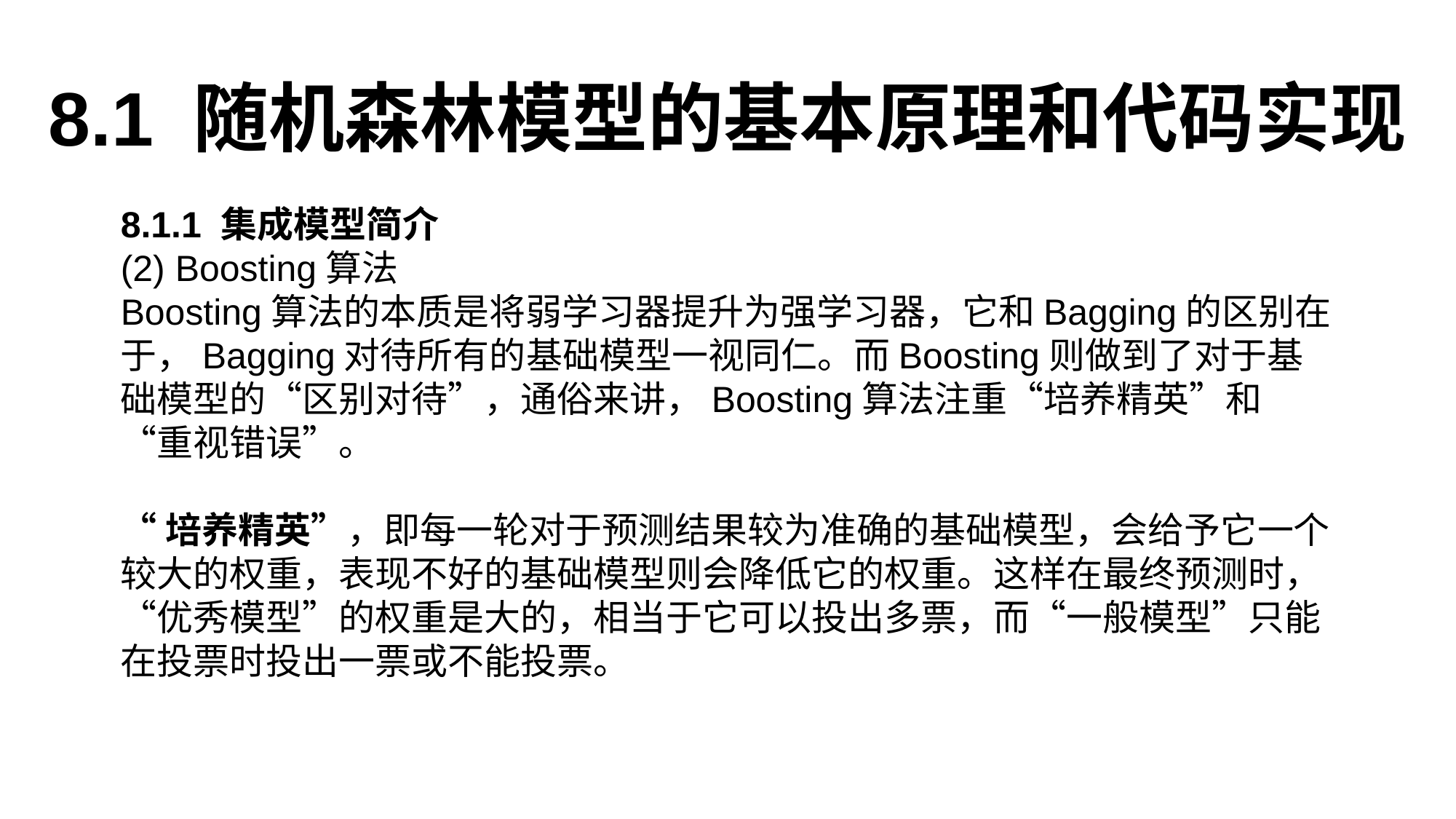

8.1 随机森林模型的基本原理和代码实现
8.1.1 集成模型简介
(2) Boosting算法
Boosting算法的本质是将弱学习器提升为强学习器，它和Bagging的区别在于，Bagging对待所有的基础模型一视同仁。而Boosting则做到了对于基础模型的“区别对待”，通俗来讲，Boosting算法注重“培养精英”和“重视错误”。

“培养精英”，即每一轮对于预测结果较为准确的基础模型，会给予它一个较大的权重，表现不好的基础模型则会降低它的权重。这样在最终预测时，“优秀模型”的权重是大的，相当于它可以投出多票，而“一般模型”只能在投票时投出一票或不能投票。